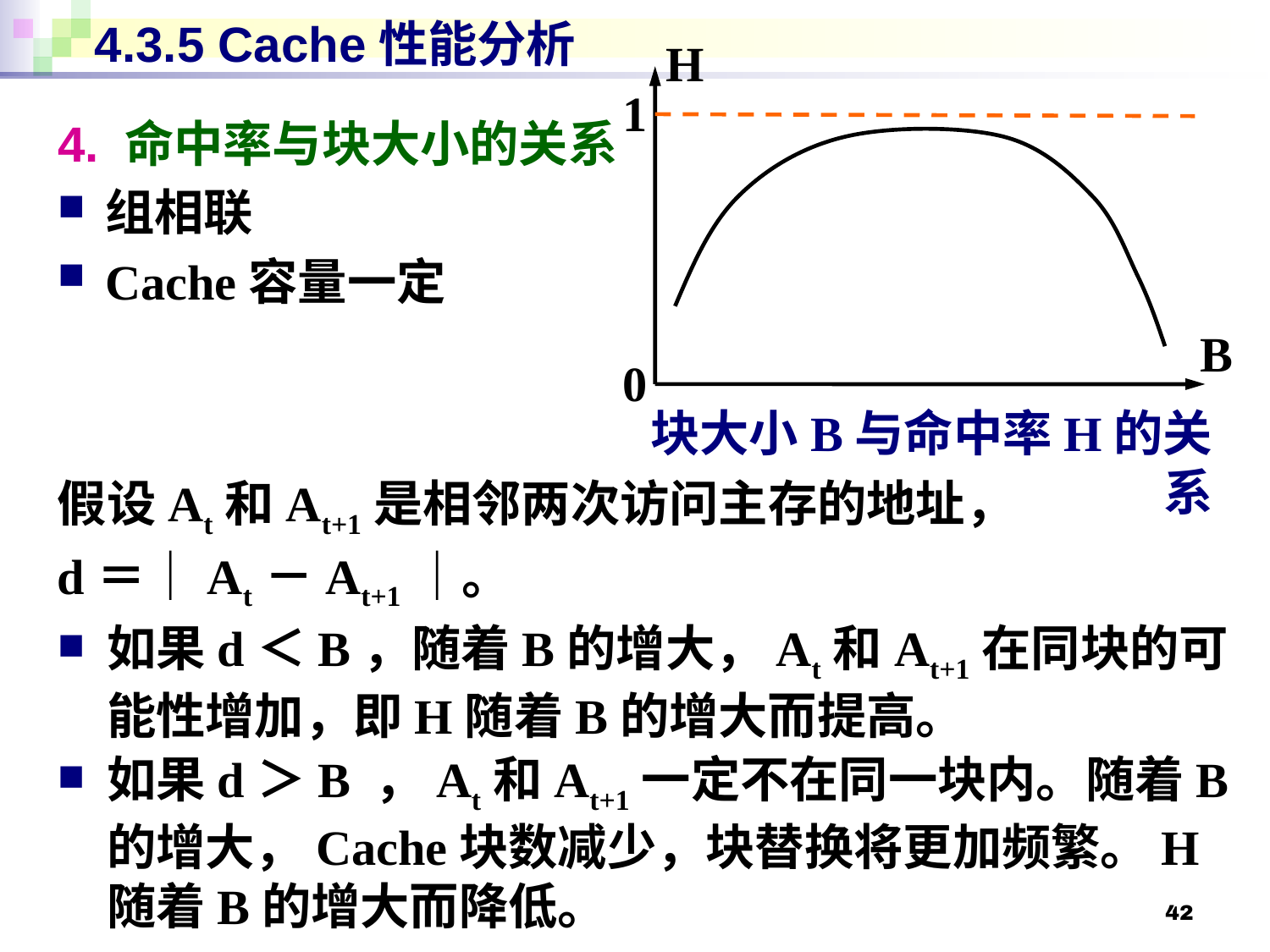

# 4.3.5 Cache性能分析
H

1
4. 命中率与块大小的关系
组相联
Cache容量一定

B
0

块大小B与命中率H的关系
假设At和At+1是相邻两次访问主存的地址，
d＝｜At－At+1｜。
如果d＜B，随着B的增大，At和At+1在同块的可能性增加，即H随着B的增大而提高。
如果d＞B ，At和At+1一定不在同一块内。随着B的增大，Cache块数减少，块替换将更加频繁。H随着B的增大而降低。
42